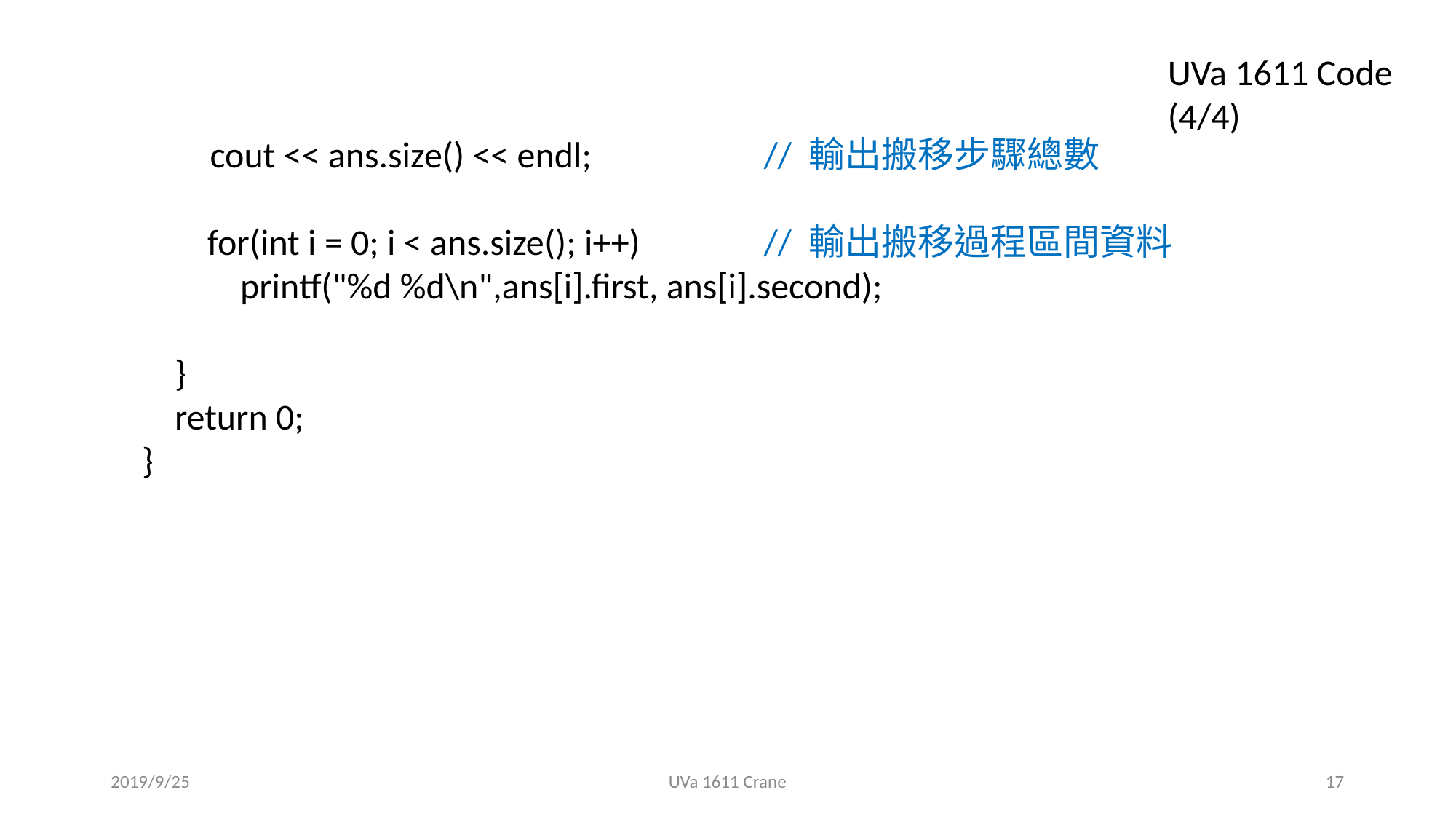

UVa 1611 Code (4/4)
           cout << ans.size() << endl;                     // 輸出搬移步驟總數

        for(int i = 0; i < ans.size(); i++)               // 輸出搬移過程區間資料
            printf("%d %d\n",ans[i].first, ans[i].second);

    }
    return 0;
}
2019/9/25
UVa 1611 Crane
17